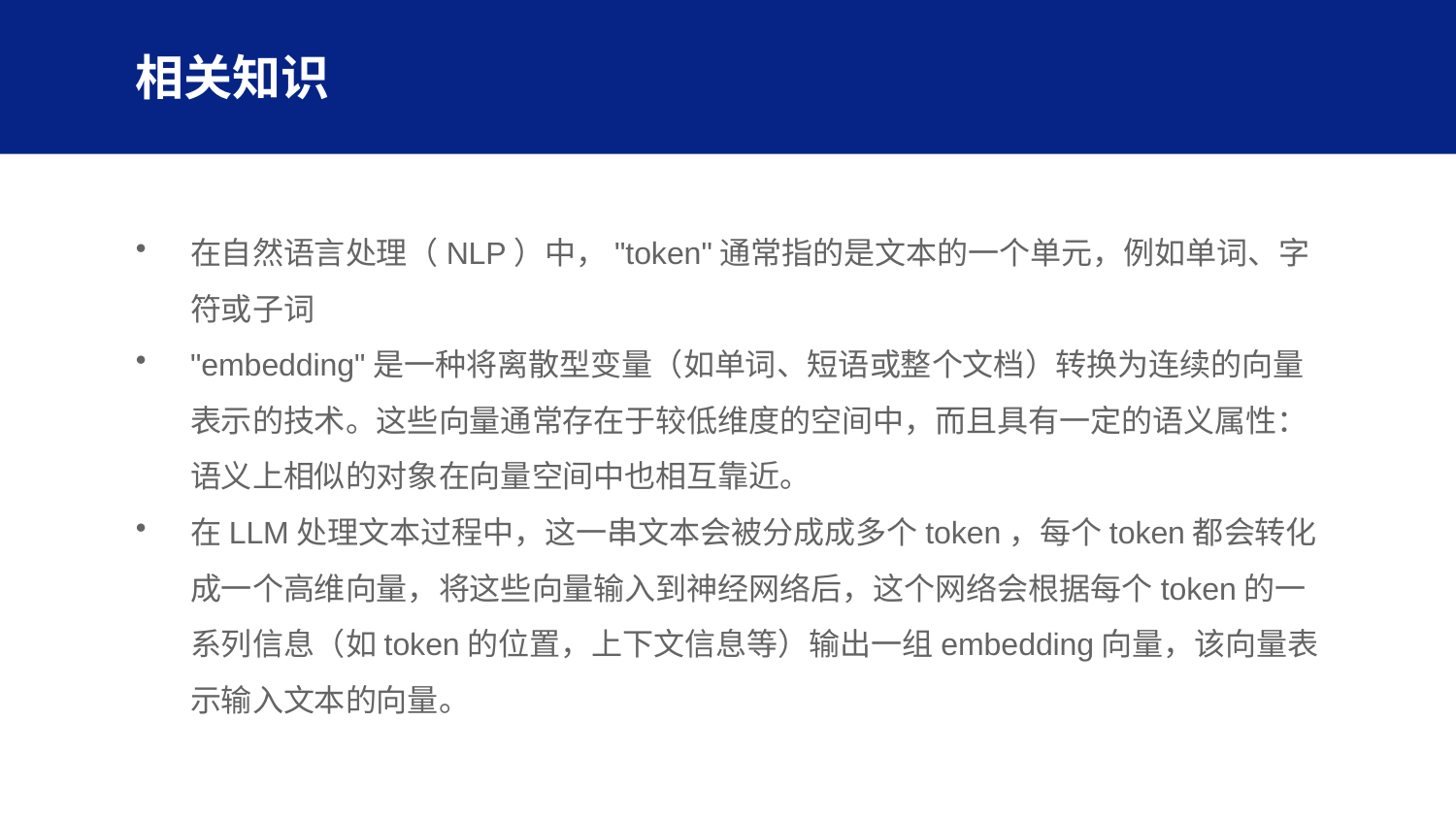

相关知识
在自然语言处理（NLP）中，"token"通常指的是文本的一个单元，例如单词、字符或子词
"embedding"是一种将离散型变量（如单词、短语或整个文档）转换为连续的向量表示的技术。这些向量通常存在于较低维度的空间中，而且具有一定的语义属性：语义上相似的对象在向量空间中也相互靠近。
在LLM处理文本过程中，这一串文本会被分成成多个token，每个token都会转化成一个高维向量，将这些向量输入到神经网络后，这个网络会根据每个token的一系列信息（如token的位置，上下文信息等）输出一组embedding向量，该向量表示输入文本的向量。